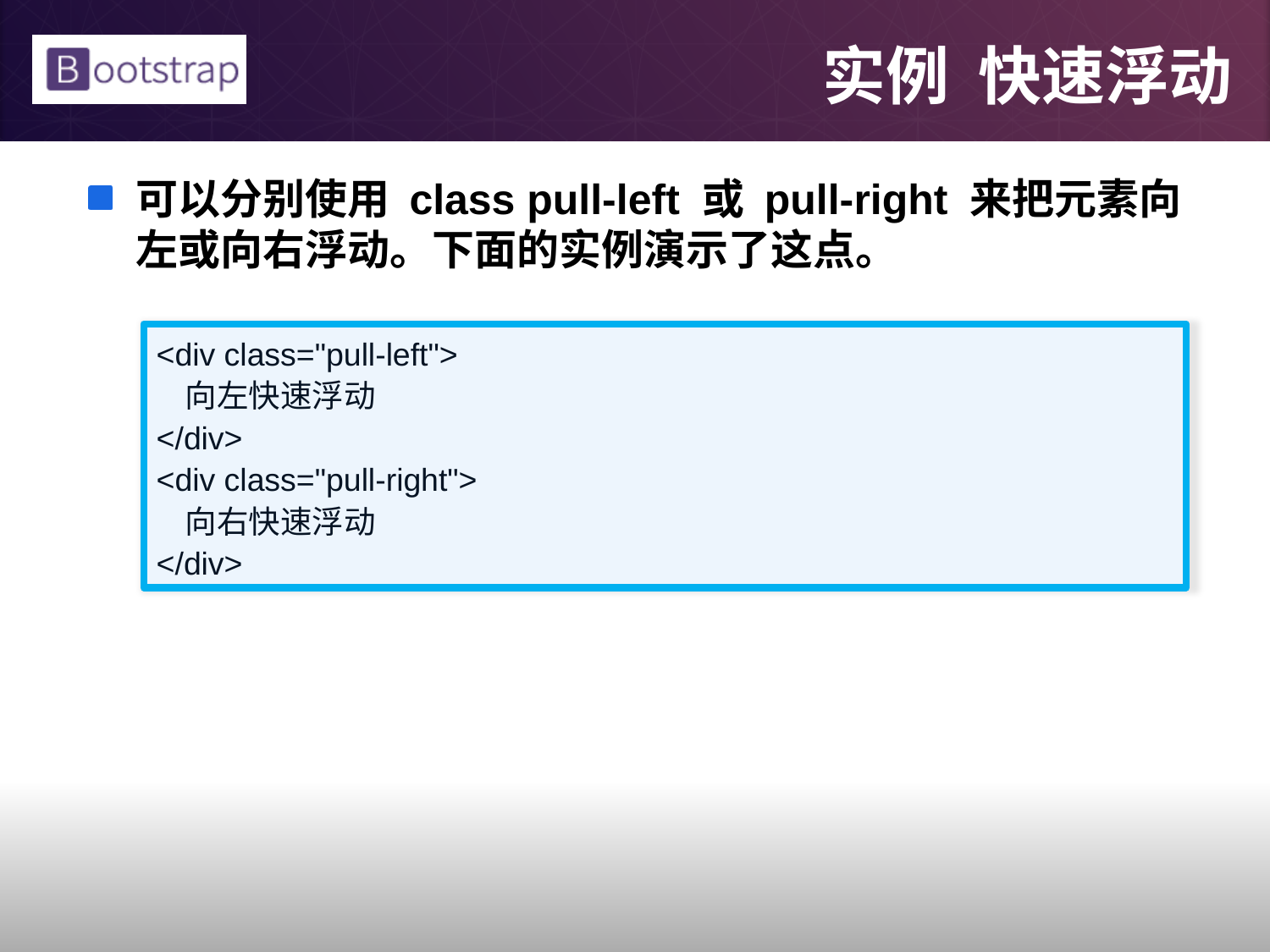

# 实例  快速浮动
可以分别使用 class pull-left 或 pull-right 来把元素向左或向右浮动。下面的实例演示了这点。
<div class="pull-left">
   向左快速浮动
</div>
<div class="pull-right">
   向右快速浮动
</div>